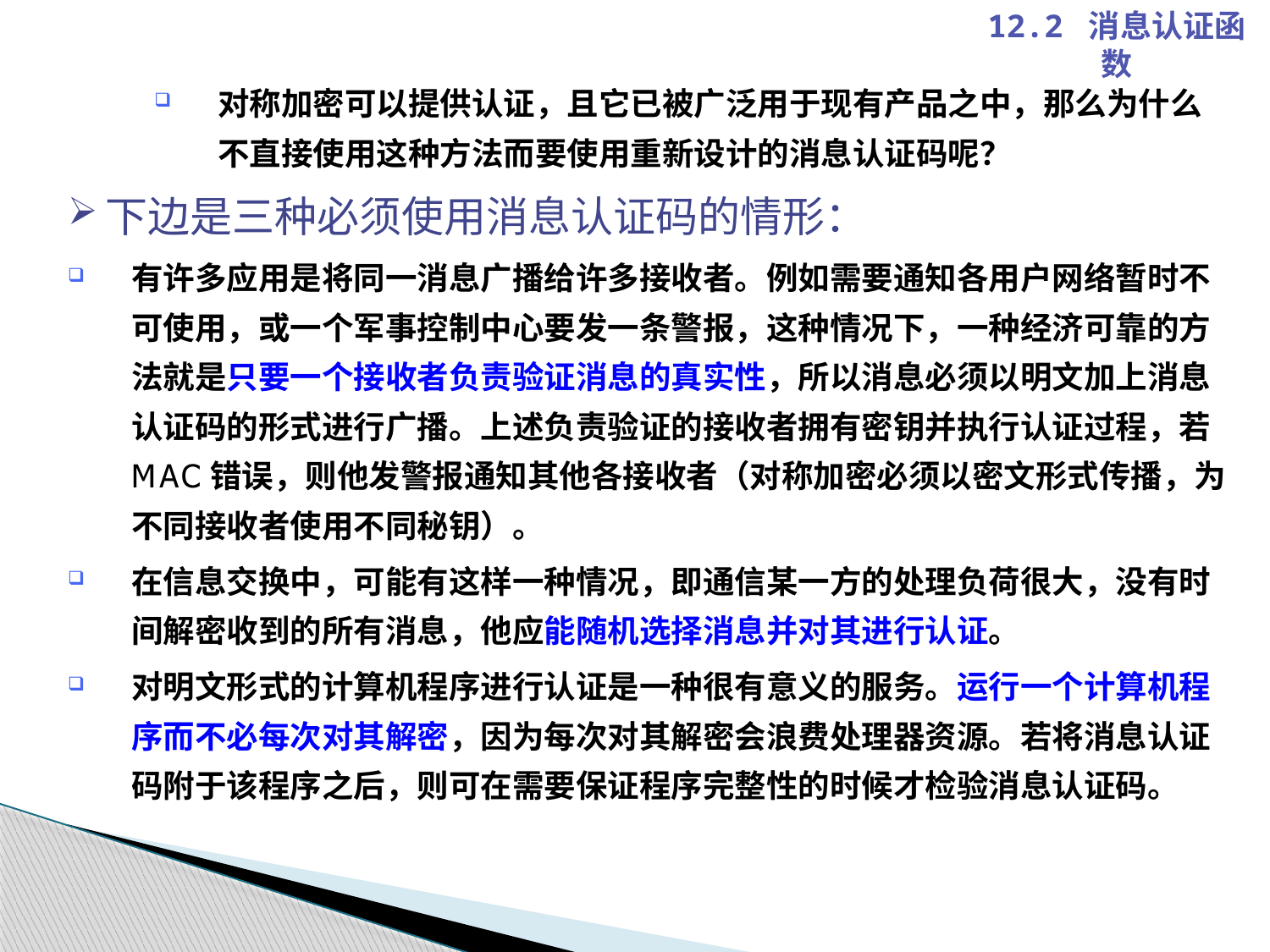

12.2 消息认证函数
对称加密可以提供认证，且它已被广泛用于现有产品之中，那么为什么不直接使用这种方法而要使用重新设计的消息认证码呢？
下边是三种必须使用消息认证码的情形：
有许多应用是将同一消息广播给许多接收者。例如需要通知各用户网络暂时不可使用，或一个军事控制中心要发一条警报，这种情况下，一种经济可靠的方法就是只要一个接收者负责验证消息的真实性，所以消息必须以明文加上消息认证码的形式进行广播。上述负责验证的接收者拥有密钥并执行认证过程，若MAC错误，则他发警报通知其他各接收者（对称加密必须以密文形式传播，为不同接收者使用不同秘钥）。
在信息交换中，可能有这样一种情况，即通信某一方的处理负荷很大，没有时间解密收到的所有消息，他应能随机选择消息并对其进行认证。
对明文形式的计算机程序进行认证是一种很有意义的服务。运行一个计算机程序而不必每次对其解密，因为每次对其解密会浪费处理器资源。若将消息认证码附于该程序之后，则可在需要保证程序完整性的时候才检验消息认证码。